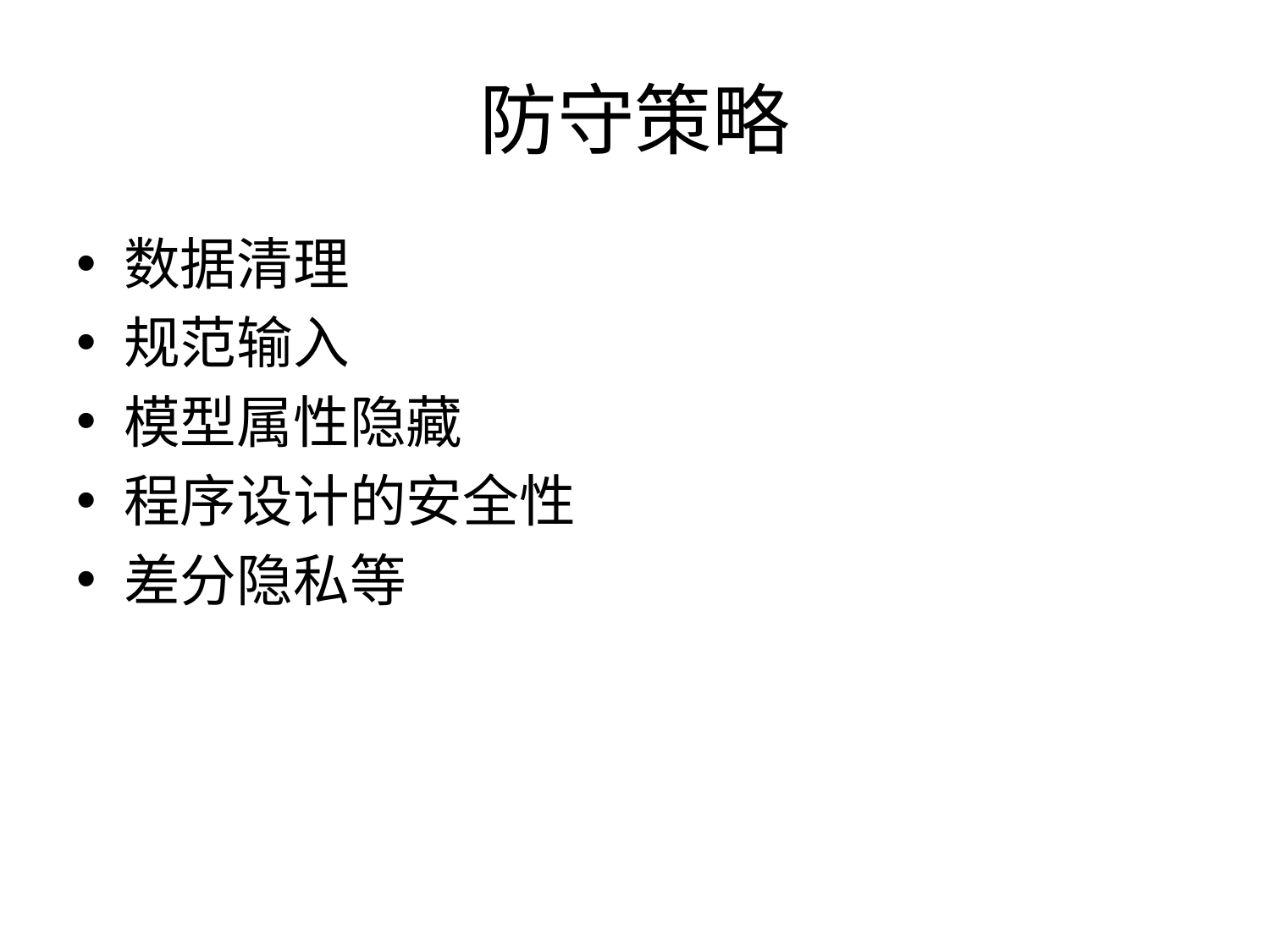

# 防守策略
数据清理
规范输入
模型属性隐藏
程序设计的安全性
差分隐私等